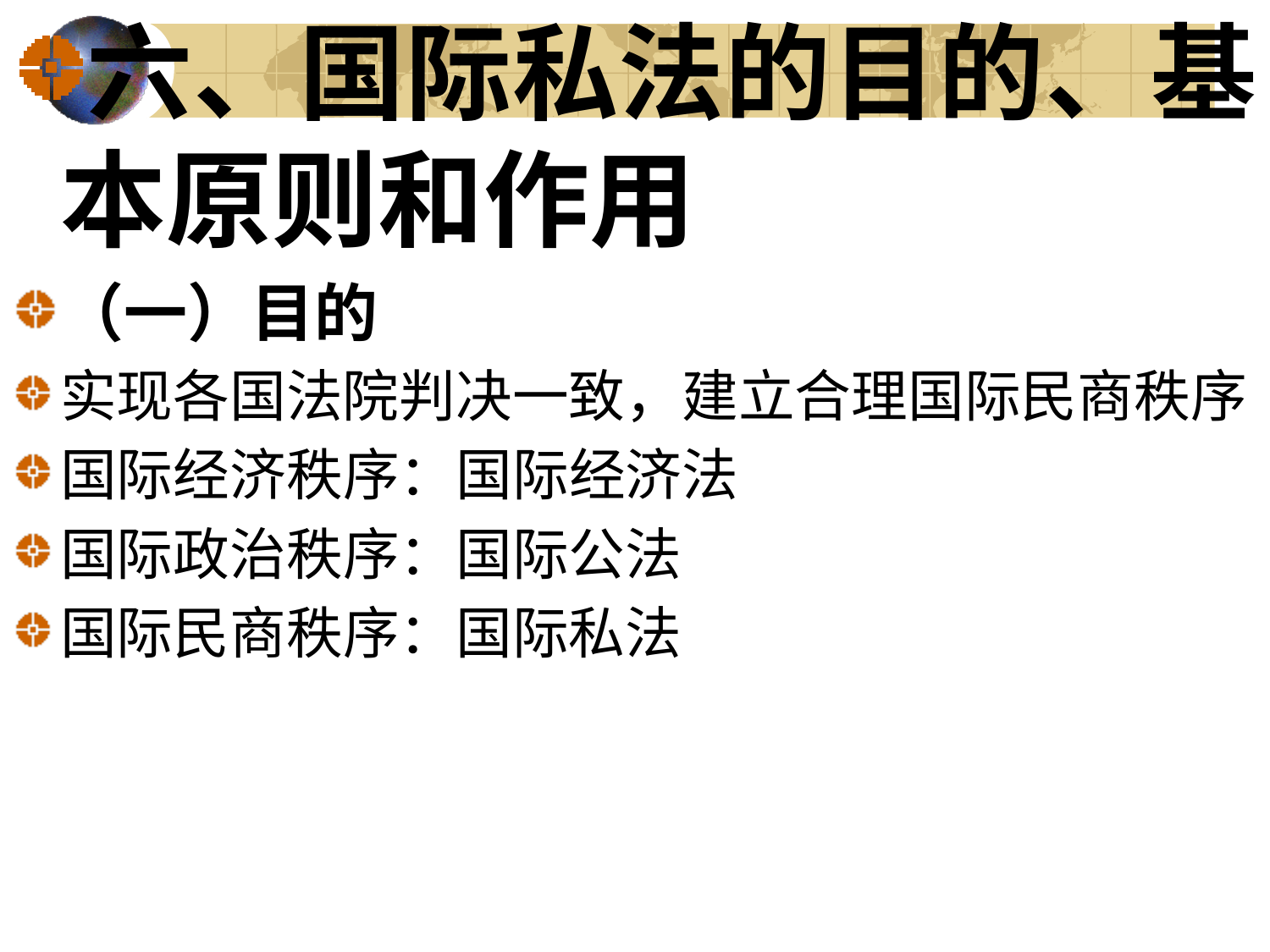

六、国际私法的目的、基本原则和作用
（一）目的
实现各国法院判决一致，建立合理国际民商秩序
国际经济秩序：国际经济法
国际政治秩序：国际公法
国际民商秩序：国际私法